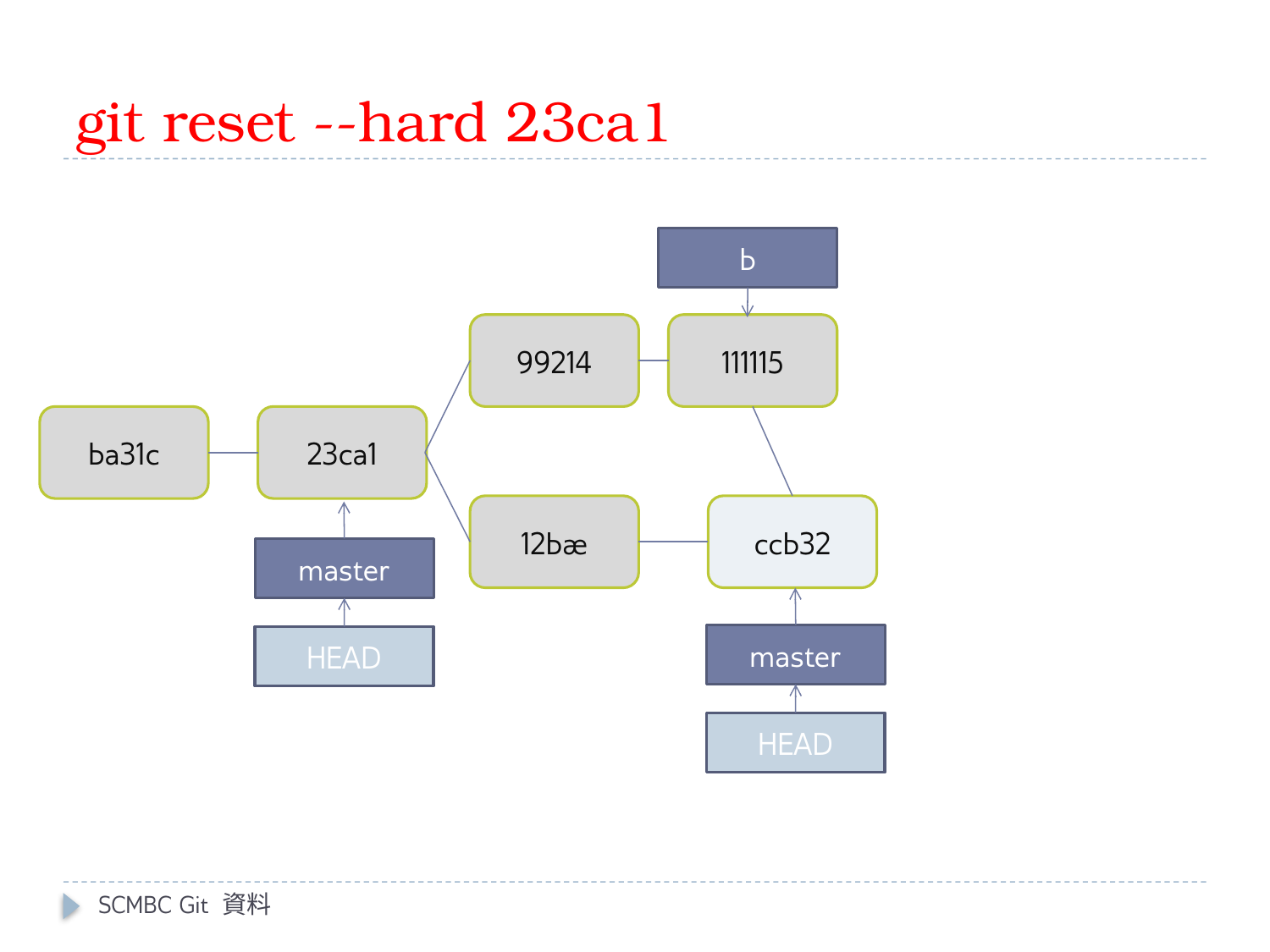

# git reset --hard 23ca1
b
99214
111115
ba31c
23ca1
12bae
ccb32
master
master
HEAD
HEAD
SCMBC Git 資料